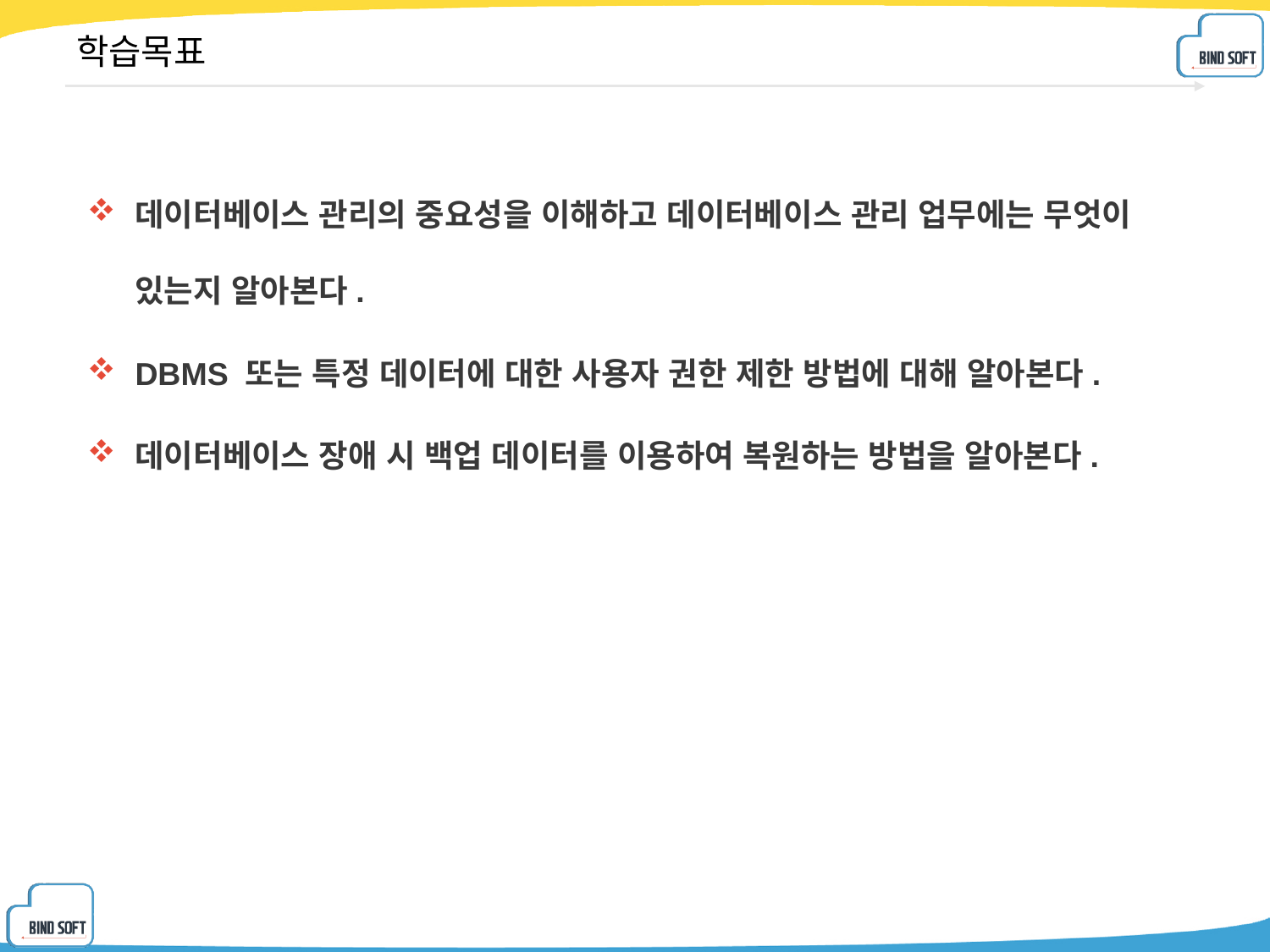

# 학습목표
데이터베이스 관리의 중요성을 이해하고 데이터베이스 관리 업무에는 무엇이 있는지 알아본다.
DBMS 또는 특정 데이터에 대한 사용자 권한 제한 방법에 대해 알아본다.
데이터베이스 장애 시 백업 데이터를 이용하여 복원하는 방법을 알아본다.